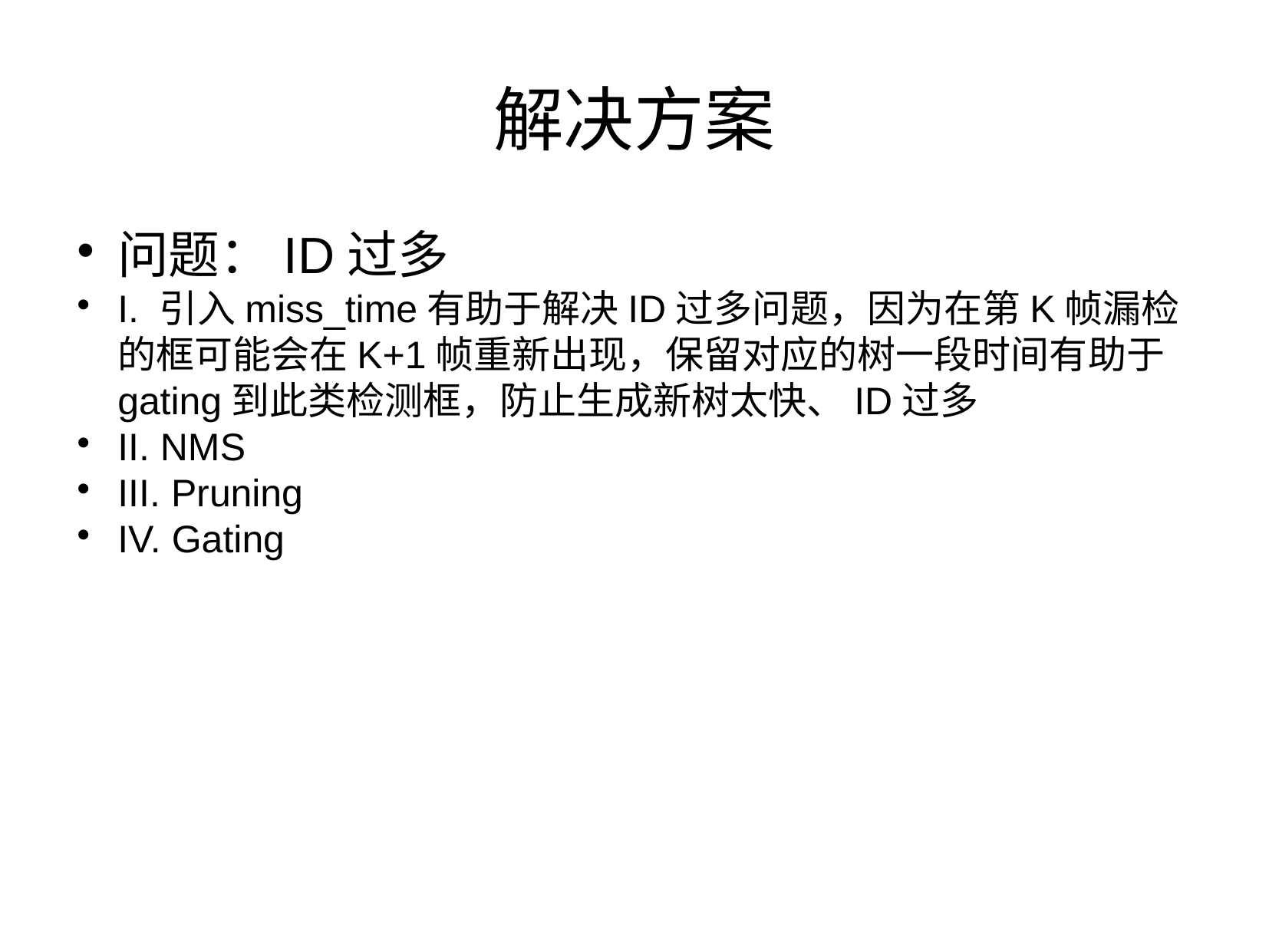

解决方案
问题：ID过多
I. 引入miss_time有助于解决ID过多问题，因为在第K帧漏检的框可能会在K+1帧重新出现，保留对应的树一段时间有助于gating到此类检测框，防止生成新树太快、ID过多
II. NMS
III. Pruning
IV. Gating